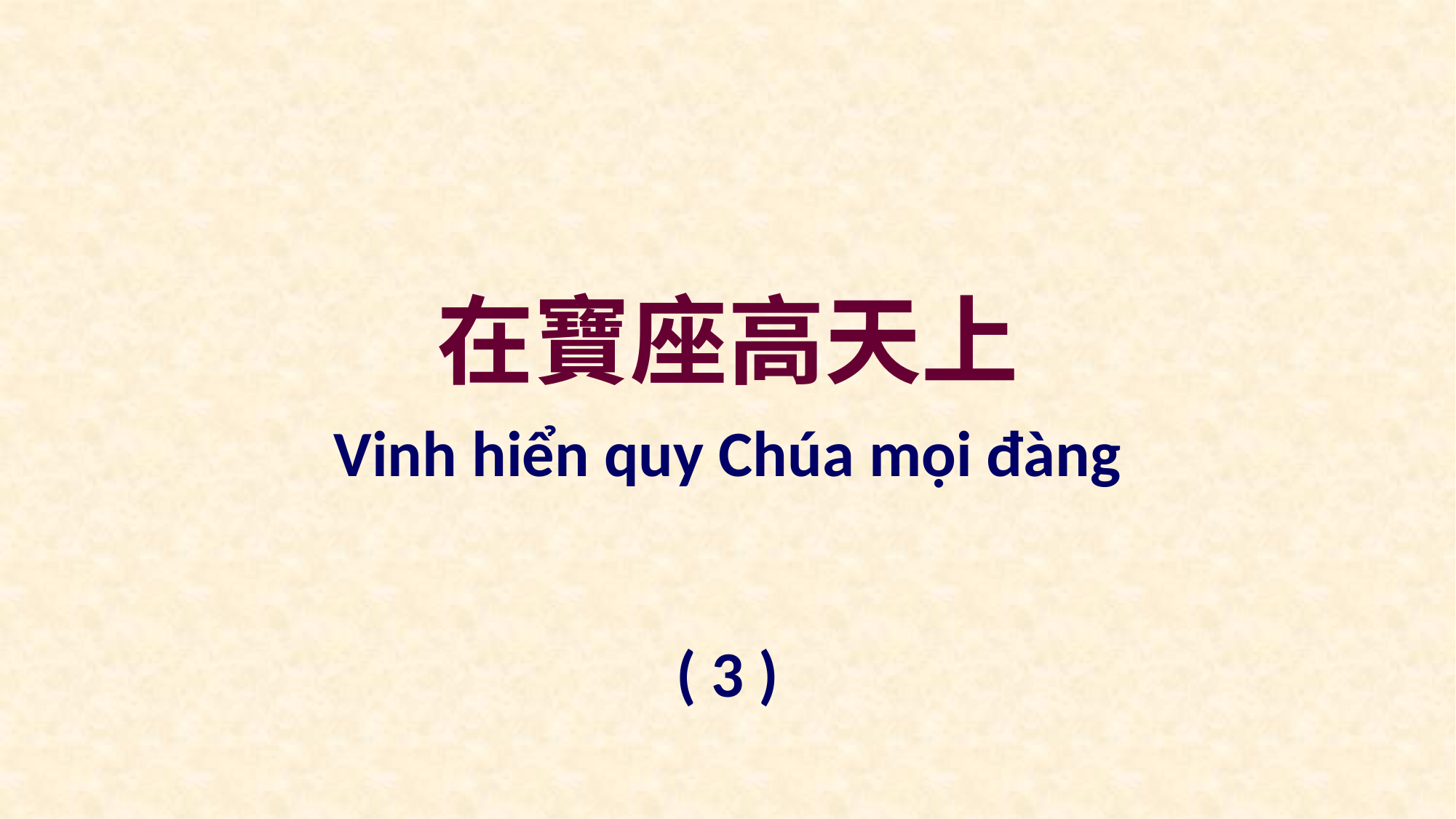

在寶座高天上
Vinh hiển quy Chúa mọi đàng
( 3 )